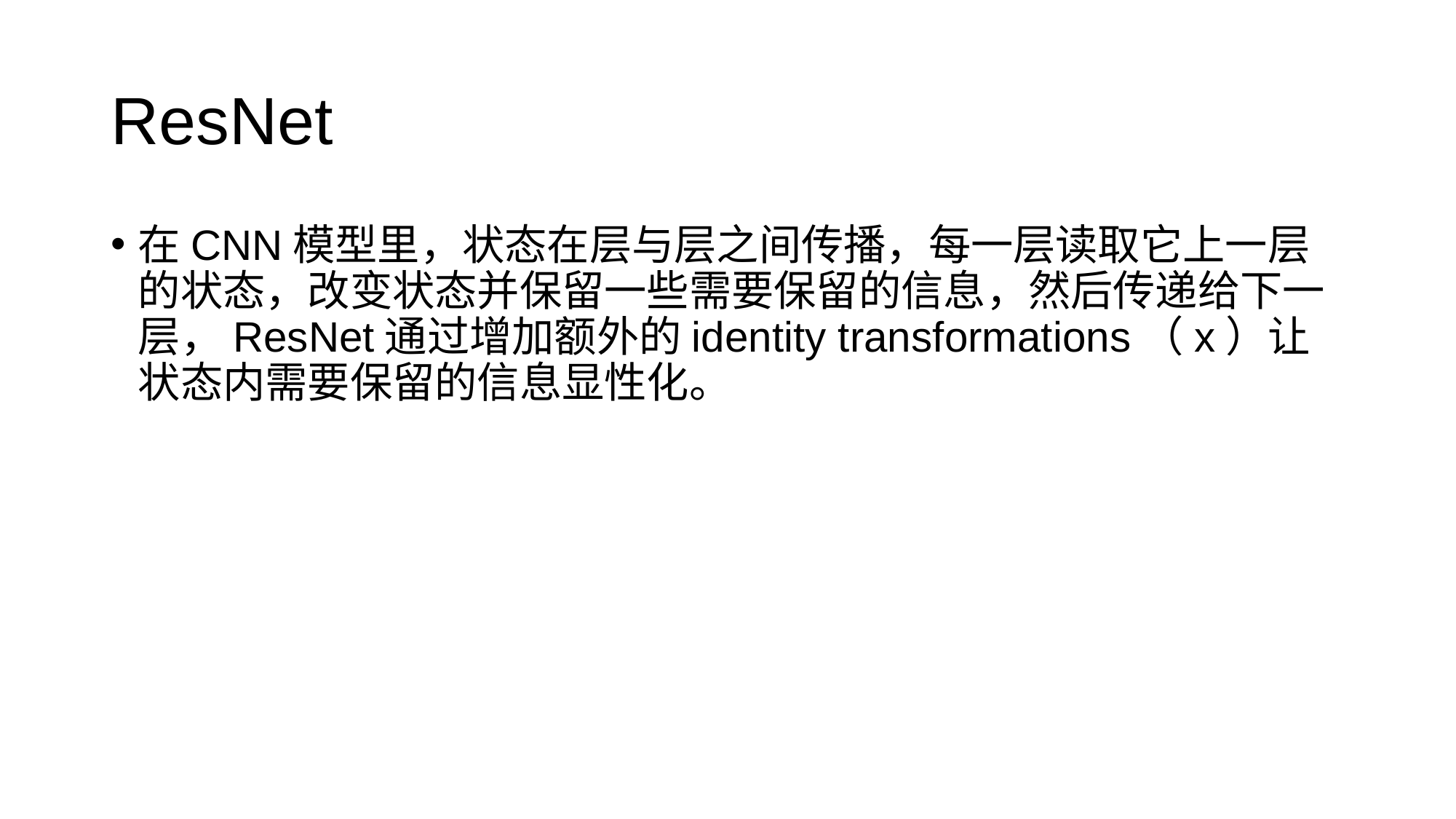

# ResNet
在CNN模型里，状态在层与层之间传播，每一层读取它上一层的状态，改变状态并保留一些需要保留的信息，然后传递给下一层，ResNet通过增加额外的identity transformations（x）让状态内需要保留的信息显性化。